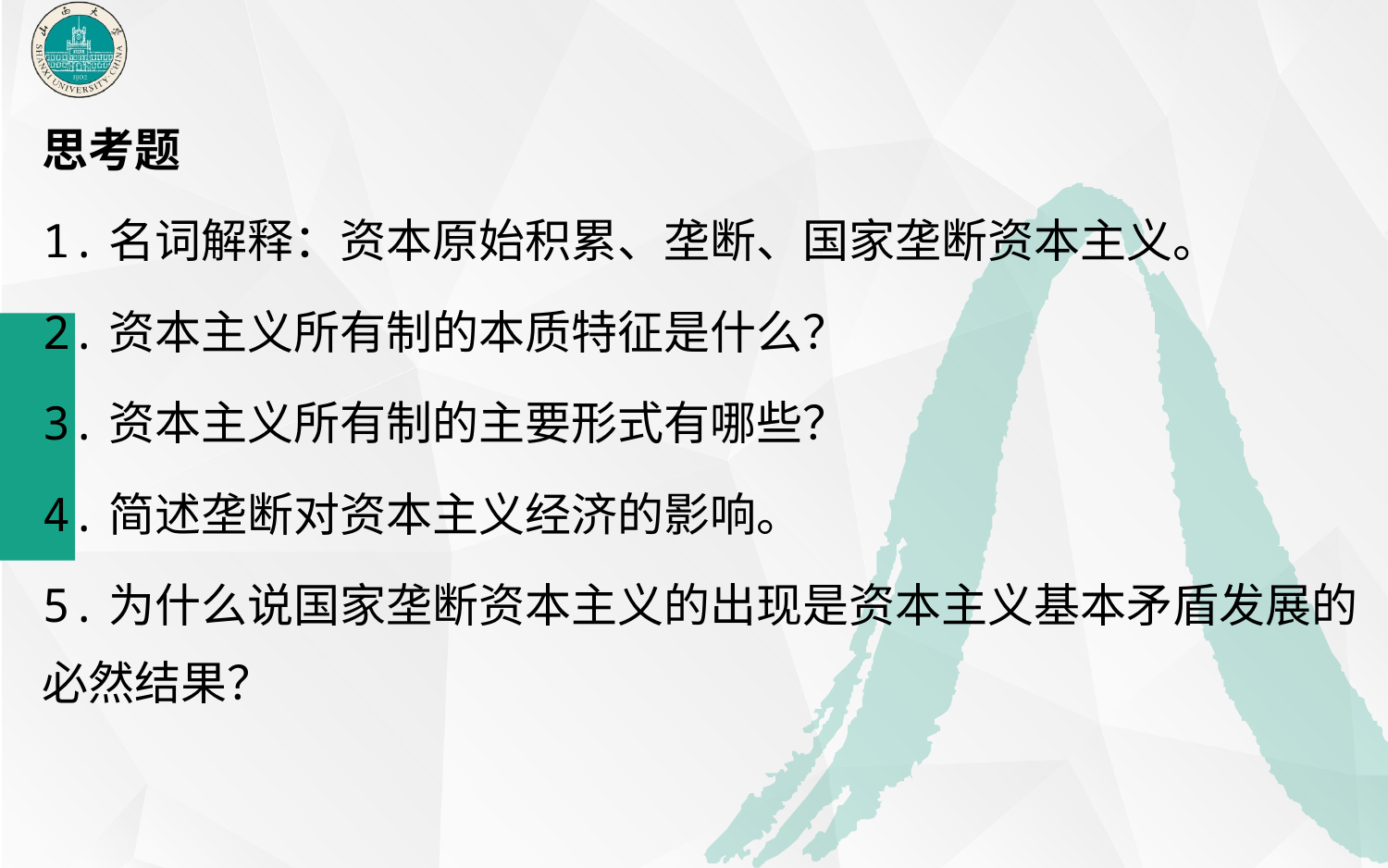

思考题
1.名词解释：资本原始积累、垄断、国家垄断资本主义。
2.资本主义所有制的本质特征是什么？
3.资本主义所有制的主要形式有哪些？
4.简述垄断对资本主义经济的影响。
5.为什么说国家垄断资本主义的出现是资本主义基本矛盾发展的必然结果？